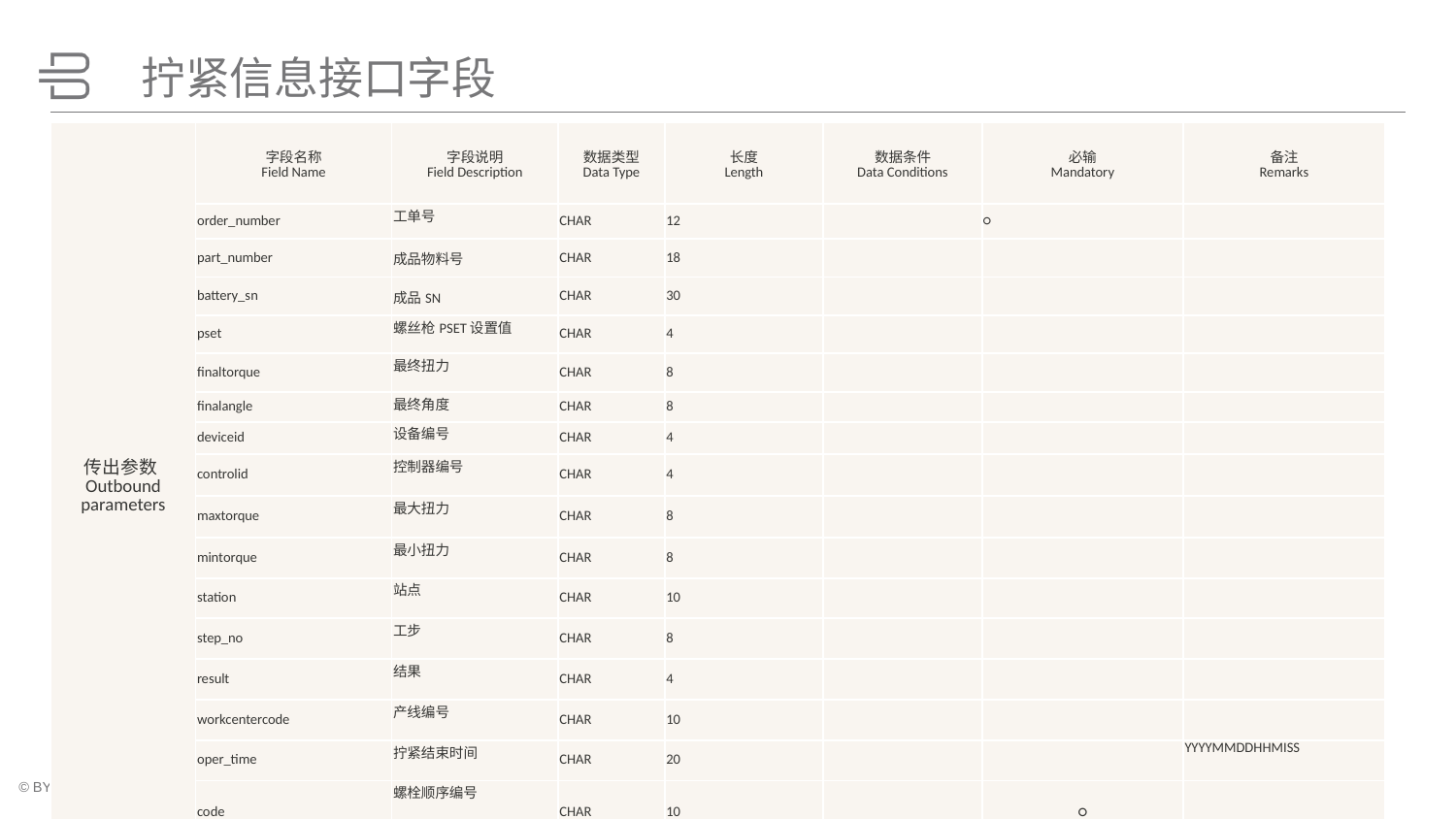

# 拧紧信息接口字段
| 传出参数Outbound parameters | 字段名称 Field Name | 字段说明 Field Description | 数据类型 Data Type | 长度 Length | 数据条件 Data Conditions | 必输 Mandatory | 备注 Remarks |
| --- | --- | --- | --- | --- | --- | --- | --- |
|  | order\_number | 工单号 | CHAR | 12 |  | ○ |  |
|  | part\_number | 成品物料号 | CHAR | 18 |  |  |  |
|  | battery\_sn | 成品SN | CHAR | 30 |  |  |  |
|  | pset | 螺丝枪PSET设置值 | CHAR | 4 |  |  |  |
|  | finaltorque | 最终扭力 | CHAR | 8 |  |  |  |
|  | finalangle | 最终角度 | CHAR | 8 |  |  |  |
|  | deviceid | 设备编号 | CHAR | 4 |  |  |  |
|  | controlid | 控制器编号 | CHAR | 4 |  |  |  |
|  | maxtorque | 最大扭力 | CHAR | 8 |  |  |  |
|  | mintorque | 最小扭力 | CHAR | 8 |  |  |  |
|  | station | 站点 | CHAR | 10 |  |  |  |
|  | step\_no | 工步 | CHAR | 8 |  |  |  |
|  | result | 结果 | CHAR | 4 |  |  |  |
|  | workcentercode | 产线编号 | CHAR | 10 |  |  |  |
|  | oper\_time | 拧紧结束时间 | CHAR | 20 |  |  | YYYYMMDDHHMISS |
|  | code | 螺栓顺序编号 | CHAR | 10 |  | ○ |  |
| 返回参数 Returning Parameters | result | 处理结果 | CHAR | 3 |  | ○ | OK/NOK |
|  | reason | 原因 | CHAR | 200 |  |  |  |
7
© BYTON 2017